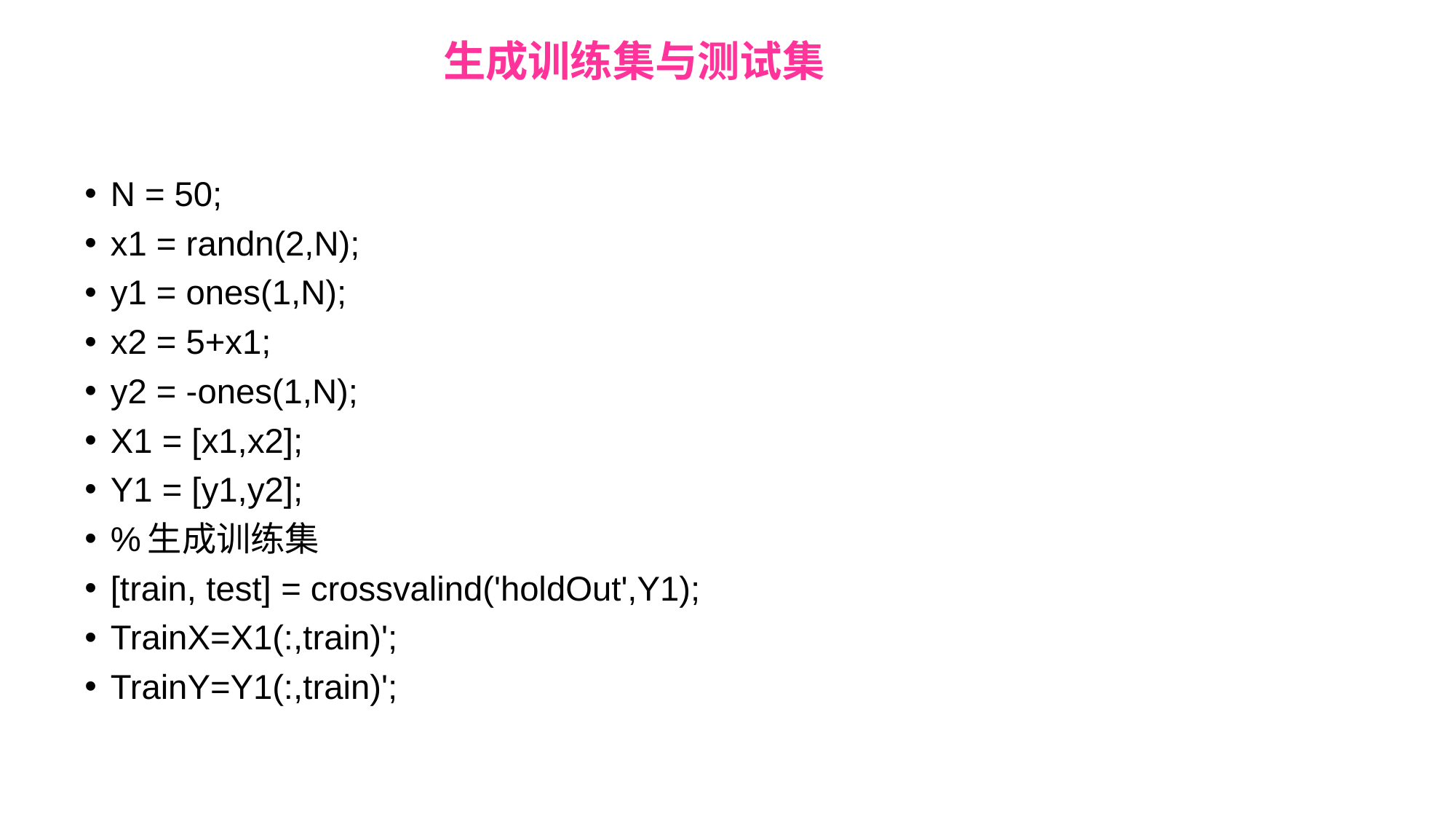

生成训练集与测试集
N = 50;
x1 = randn(2,N);
y1 = ones(1,N);
x2 = 5+x1;
y2 = -ones(1,N);
X1 = [x1,x2];
Y1 = [y1,y2];
%生成训练集
[train, test] = crossvalind('holdOut',Y1);
TrainX=X1(:,train)';
TrainY=Y1(:,train)';